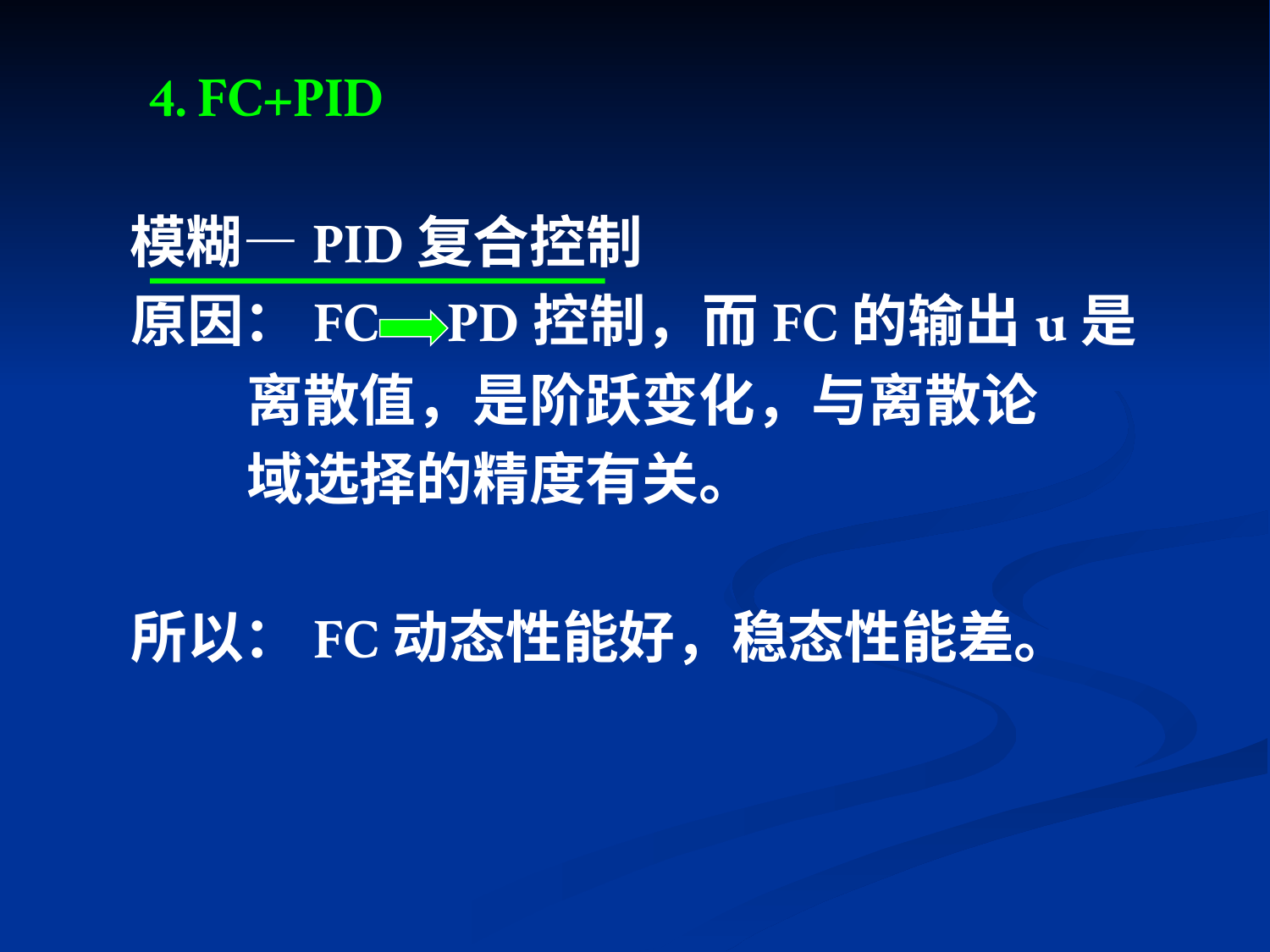

# 4. FC+PID

     模糊—PID复合控制
     原因：FC      PD控制，而FC的输出u是
              离散值，是阶跃变化，与离散论
              域选择的精度有关。

     所以：FC动态性能好，稳态性能差。